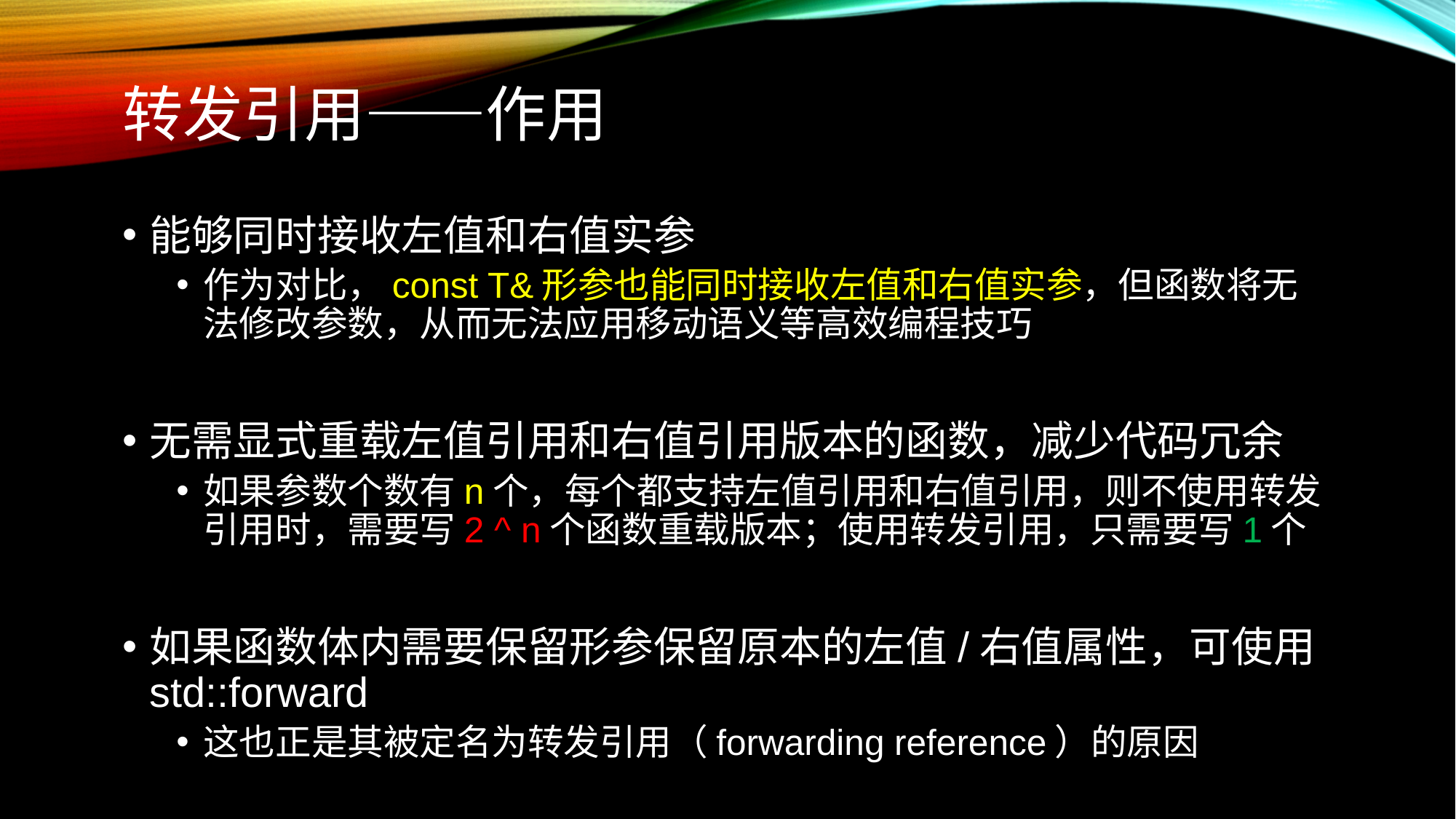

# 转发引用——作用
能够同时接收左值和右值实参
作为对比，const T&形参也能同时接收左值和右值实参，但函数将无法修改参数，从而无法应用移动语义等高效编程技巧

无需显式重载左值引用和右值引用版本的函数，减少代码冗余
如果参数个数有n个，每个都支持左值引用和右值引用，则不使用转发引用时，需要写2 ^ n个函数重载版本；使用转发引用，只需要写1个

如果函数体内需要保留形参保留原本的左值/右值属性，可使用std::forward
这也正是其被定名为转发引用（forwarding reference）的原因